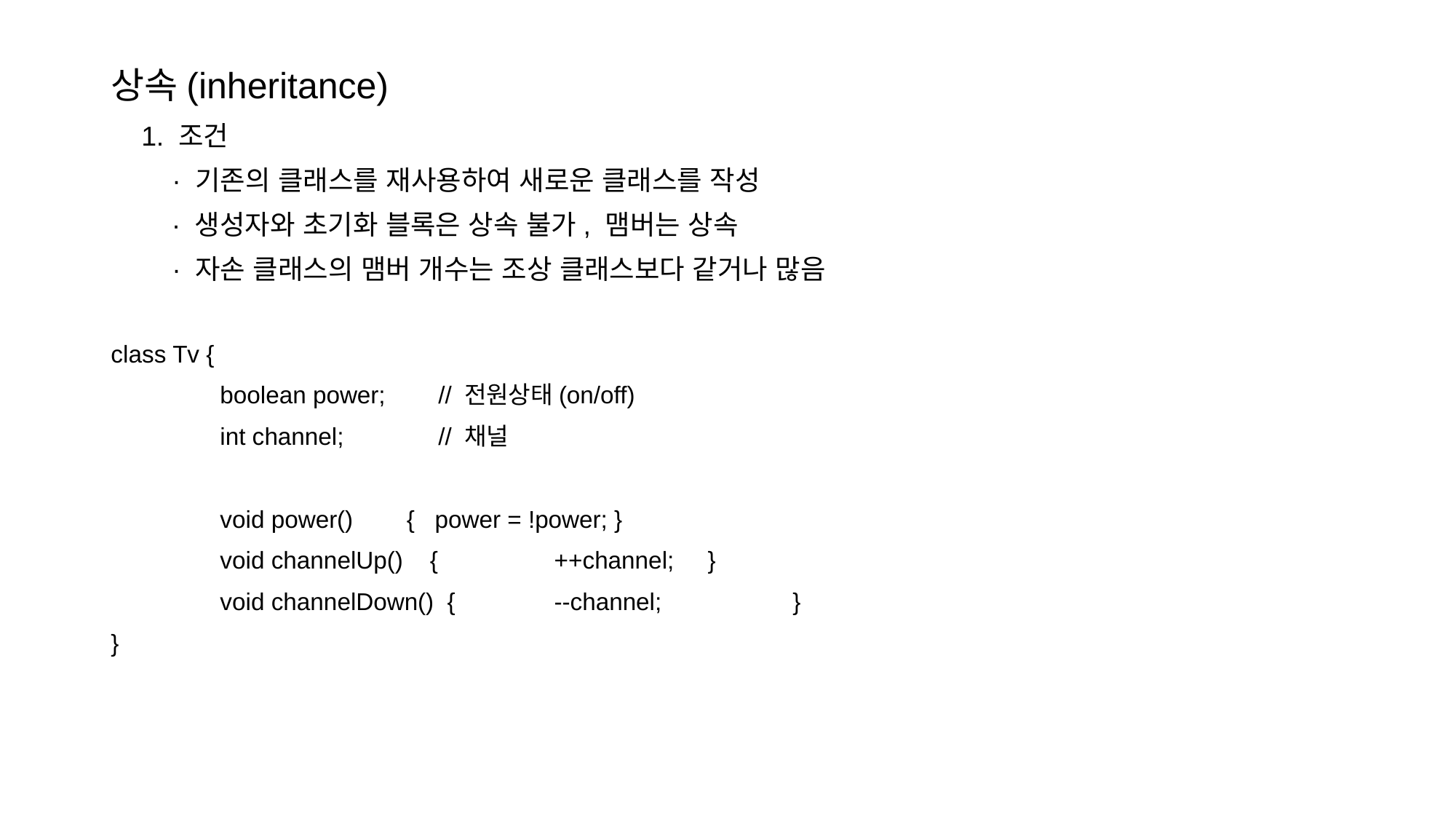

상속(inheritance)
    1. 조건
        · 기존의 클래스를 재사용하여 새로운 클래스를 작성
         · 생성자와 초기화 블록은 상속 불가, 맴버는 상속
        · 자손 클래스의 맴버 개수는 조상 클래스보다 같거나 많음

class Tv {
	boolean power; 	// 전원상태(on/off)
	int channel;	// 채널

	void power()        {   power = !power; }
	void channelUp()    { 	 ++channel;     }
	void channelDown()  {	 --channel;	    }
}